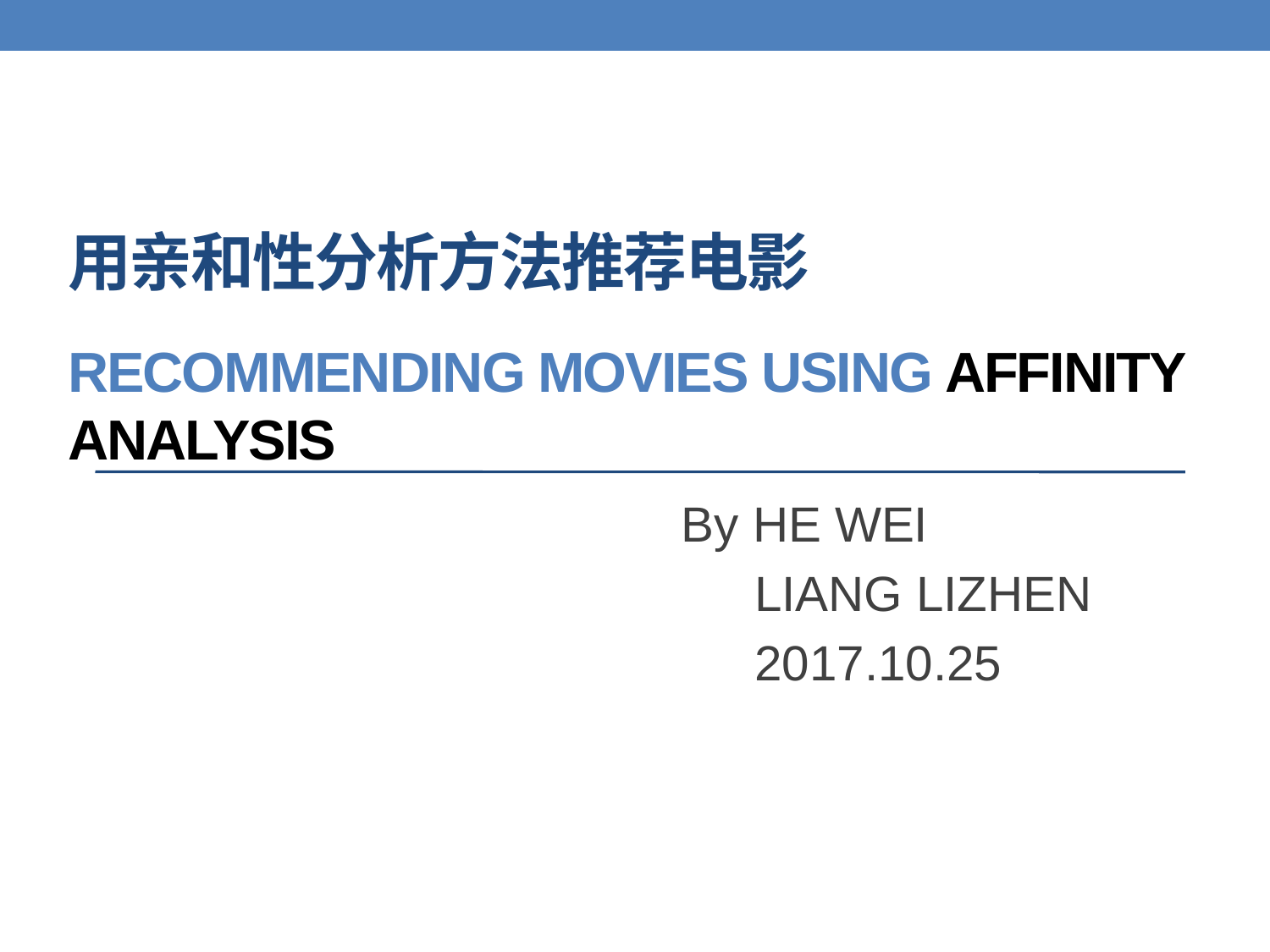

# 用亲和性分析方法推荐电影
Recommending Movies Using Affinity Analysis
			              By HE WEI
                                               LIANG LIZHEN
                                               2017.10.25